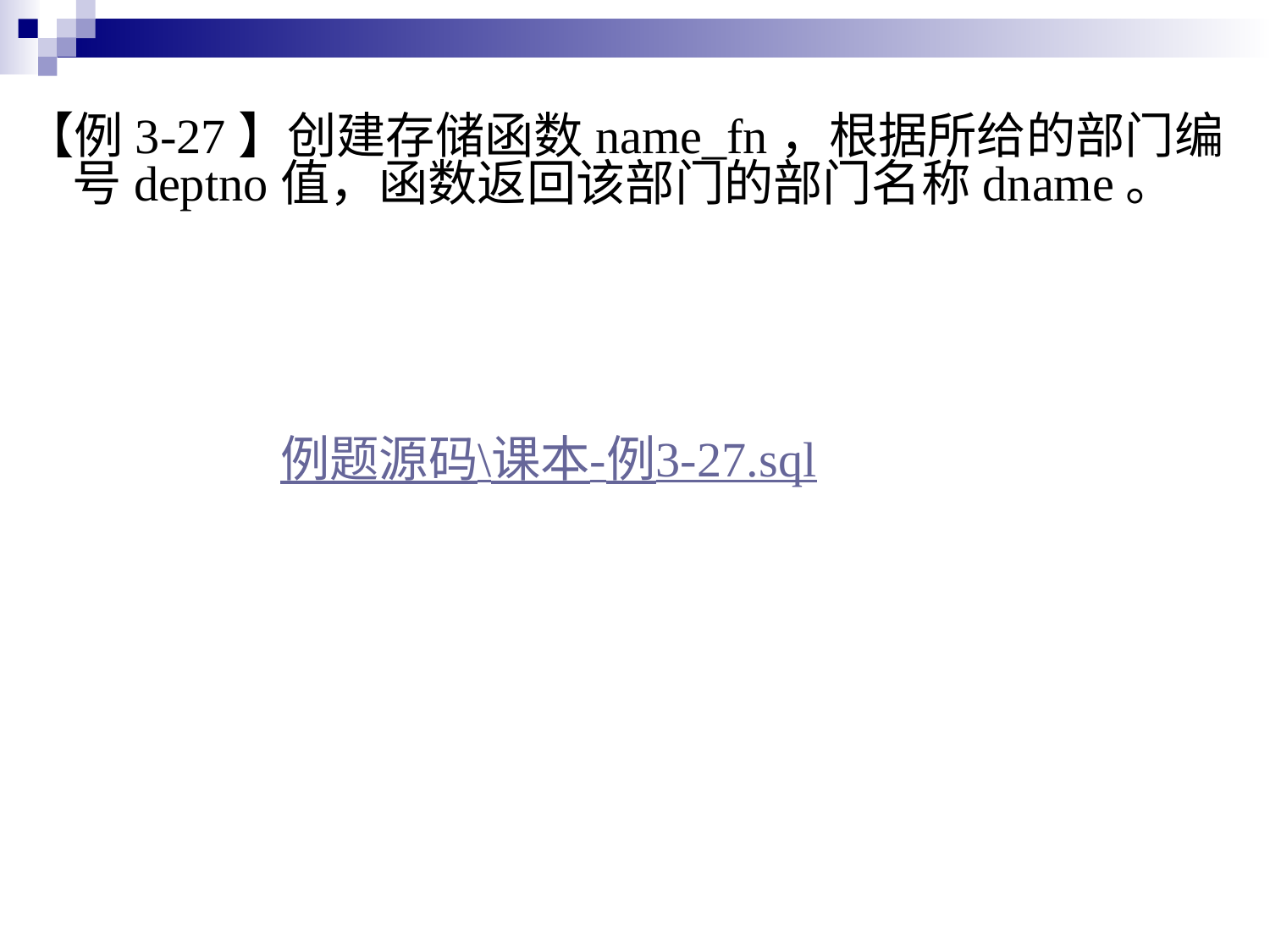

【例3-27】创建存储函数name_fn，根据所给的部门编号deptno值，函数返回该部门的部门名称dname。

例题源码\课本-例3-27.sql